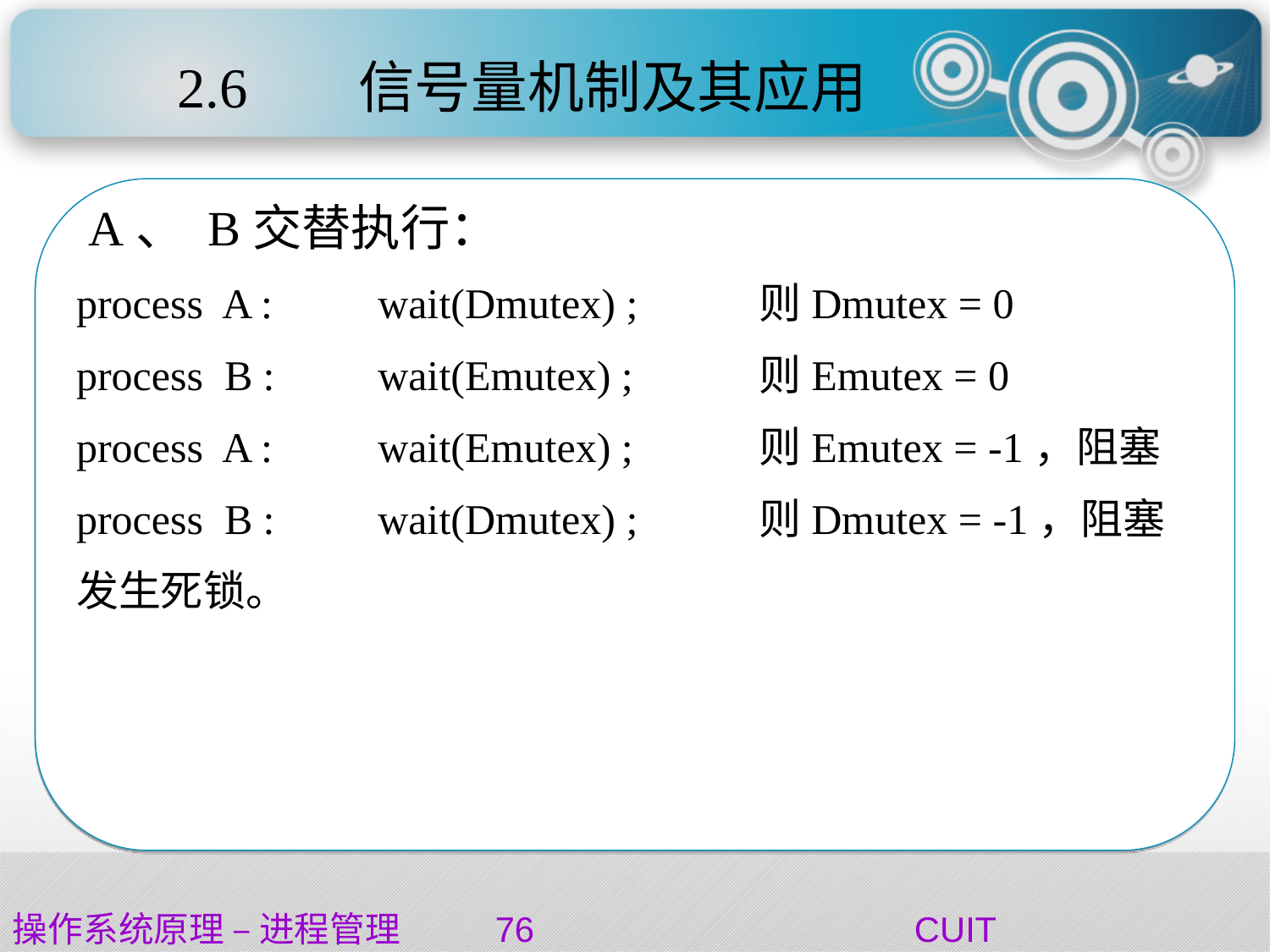

# 2.6	    信号量机制及其应用
 A、 B交替执行：
process  A :	wait(Dmutex) ;	则Dmutex = 0
process  B : 	wait(Emutex) ; 	则Emutex = 0
process  A :	wait(Emutex) ; 	则Emutex = -1，阻塞
process  B :	wait(Dmutex) ; 	则Dmutex = -1，阻塞
发生死锁。